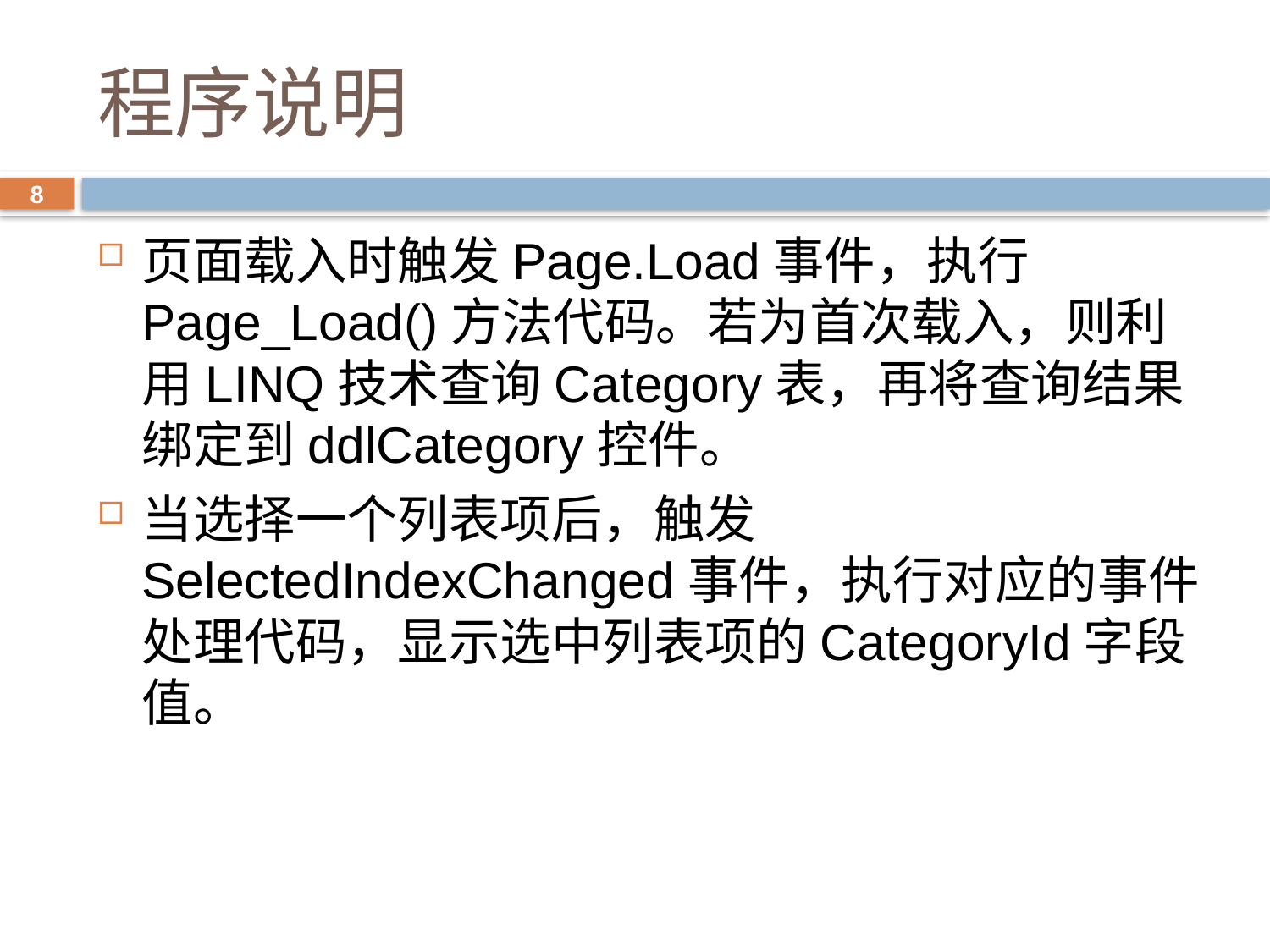

# 程序说明
8
页面载入时触发Page.Load事件，执行Page_Load()方法代码。若为首次载入，则利用LINQ技术查询Category表，再将查询结果绑定到ddlCategory控件。
当选择一个列表项后，触发SelectedIndexChanged事件，执行对应的事件处理代码，显示选中列表项的CategoryId字段值。